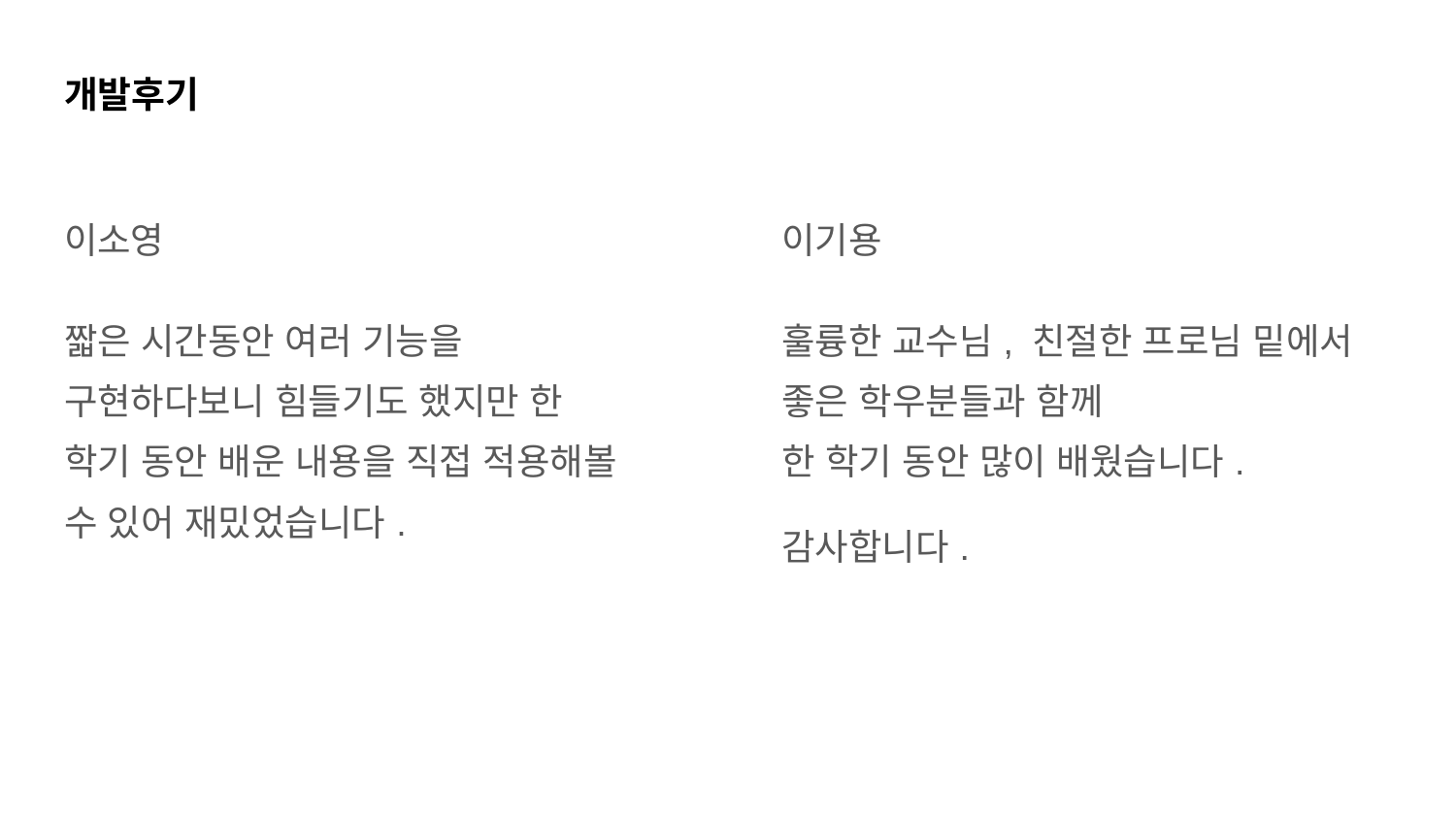

# 개발후기
이소영
이기용
짧은 시간동안 여러 기능을 구현하다보니 힘들기도 했지만 한 학기 동안 배운 내용을 직접 적용해볼 수 있어 재밌었습니다.
훌륭한 교수님, 친절한 프로님 밑에서 좋은 학우분들과 함께
한 학기 동안 많이 배웠습니다.
감사합니다.